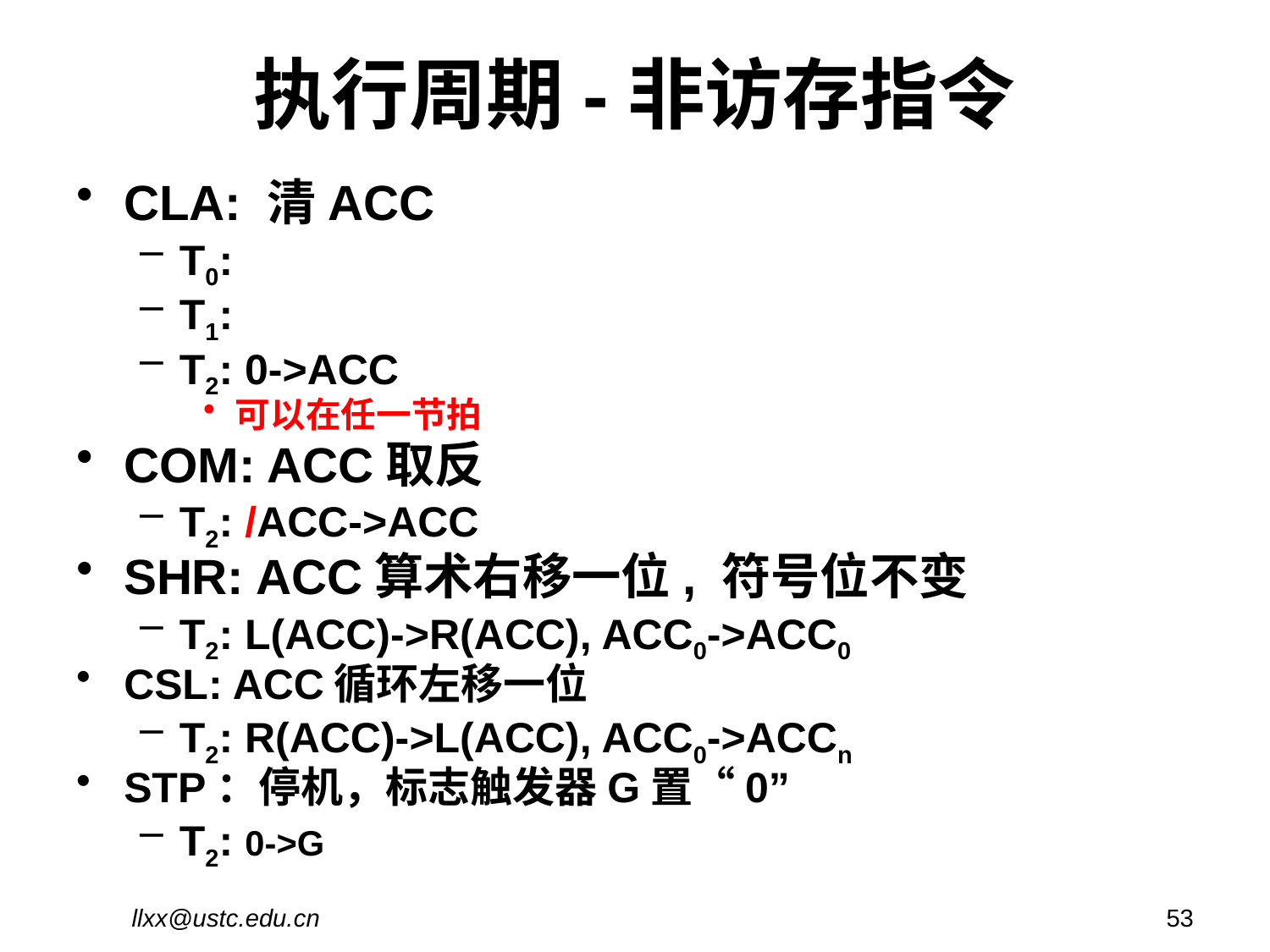

# 执行周期-非访存指令
CLA: 清ACC
T0:
T1:
T2: 0->ACC
可以在任一节拍
COM: ACC取反
T2: /ACC->ACC
SHR: ACC算术右移一位, 符号位不变
T2: L(ACC)->R(ACC), ACC0->ACC0
CSL: ACC循环左移一位
T2: R(ACC)->L(ACC), ACC0->ACCn
STP：停机，标志触发器G置“0”
T2: 0->G
llxx@ustc.edu.cn
53